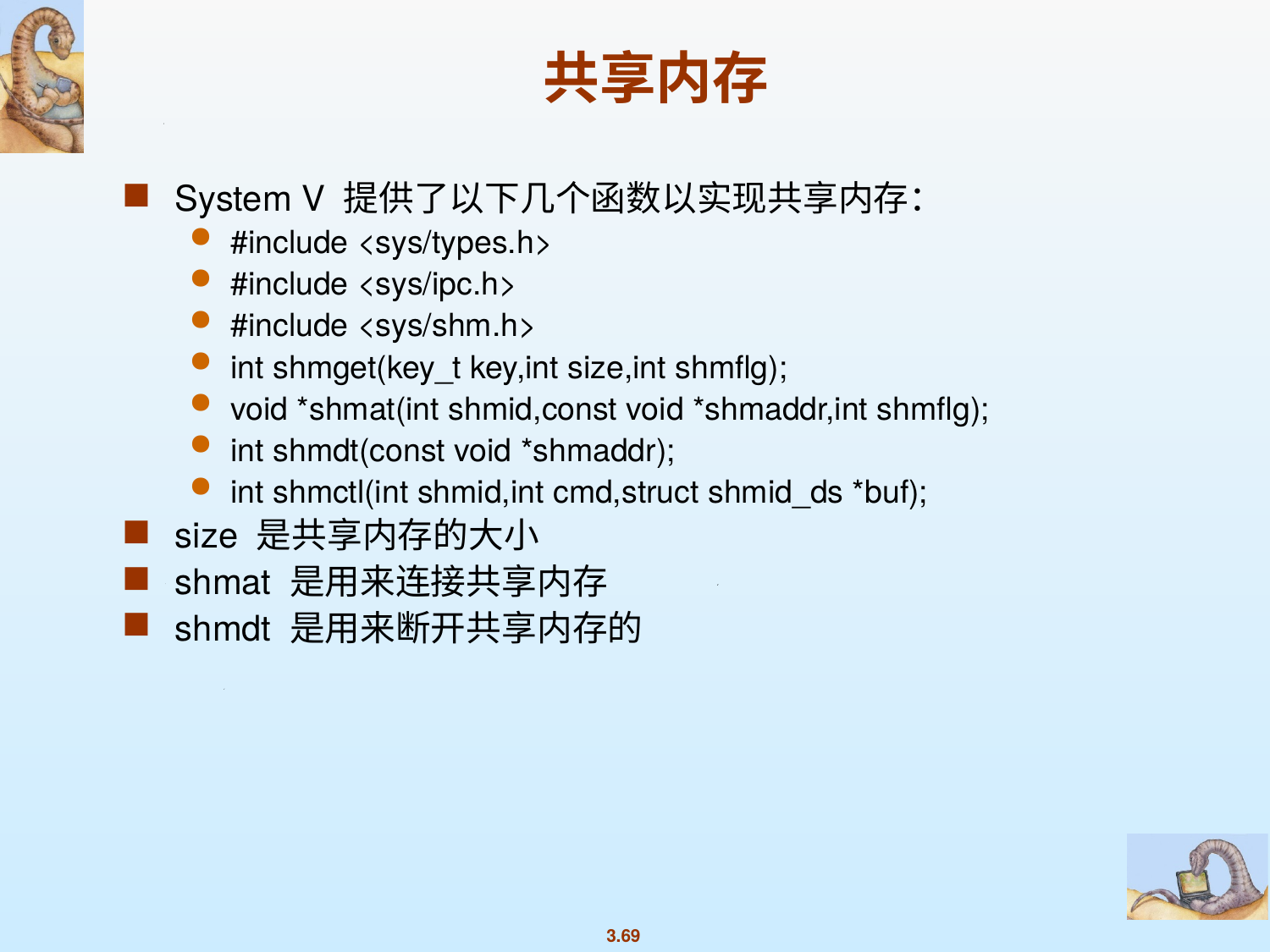

# 共享内存
System V 提供了以下几个函数以实现共享内存：
#include <sys/types.h>
#include <sys/ipc.h>
#include <sys/shm.h>
int shmget(key_t key,int size,int shmflg);
void *shmat(int shmid,const void *shmaddr,int shmflg);
int shmdt(const void *shmaddr);
int shmctl(int shmid,int cmd,struct shmid_ds *buf);
size 是共享内存的大小
shmat 是用来连接共享内存
shmdt 是用来断开共享内存的